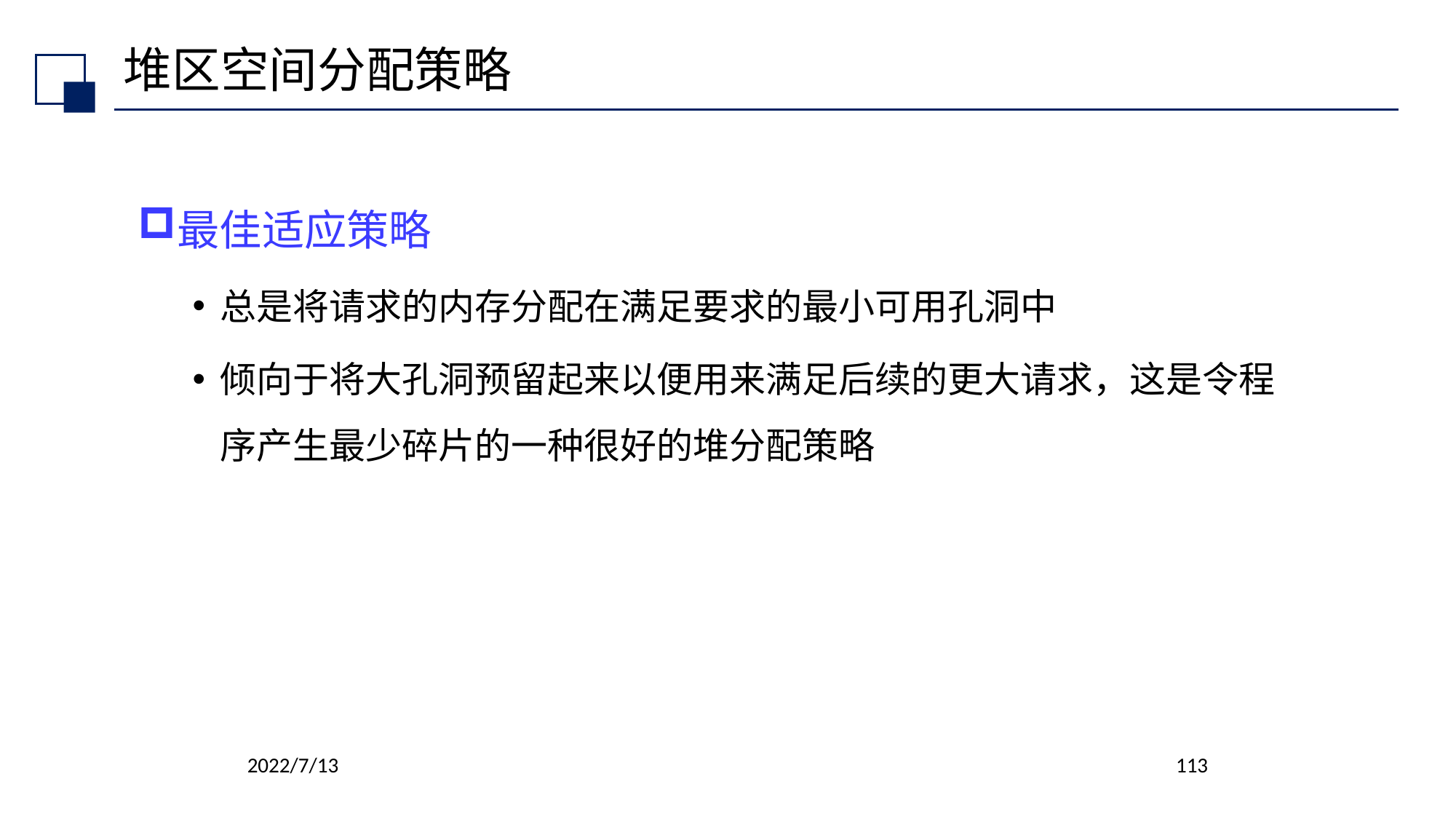

# 堆区空间分配策略
最佳适应策略
总是将请求的内存分配在满足要求的最小可用孔洞中
倾向于将大孔洞预留起来以便用来满足后续的更大请求，这是令程序产生最少碎片的一种很好的堆分配策略
2022/7/13
113